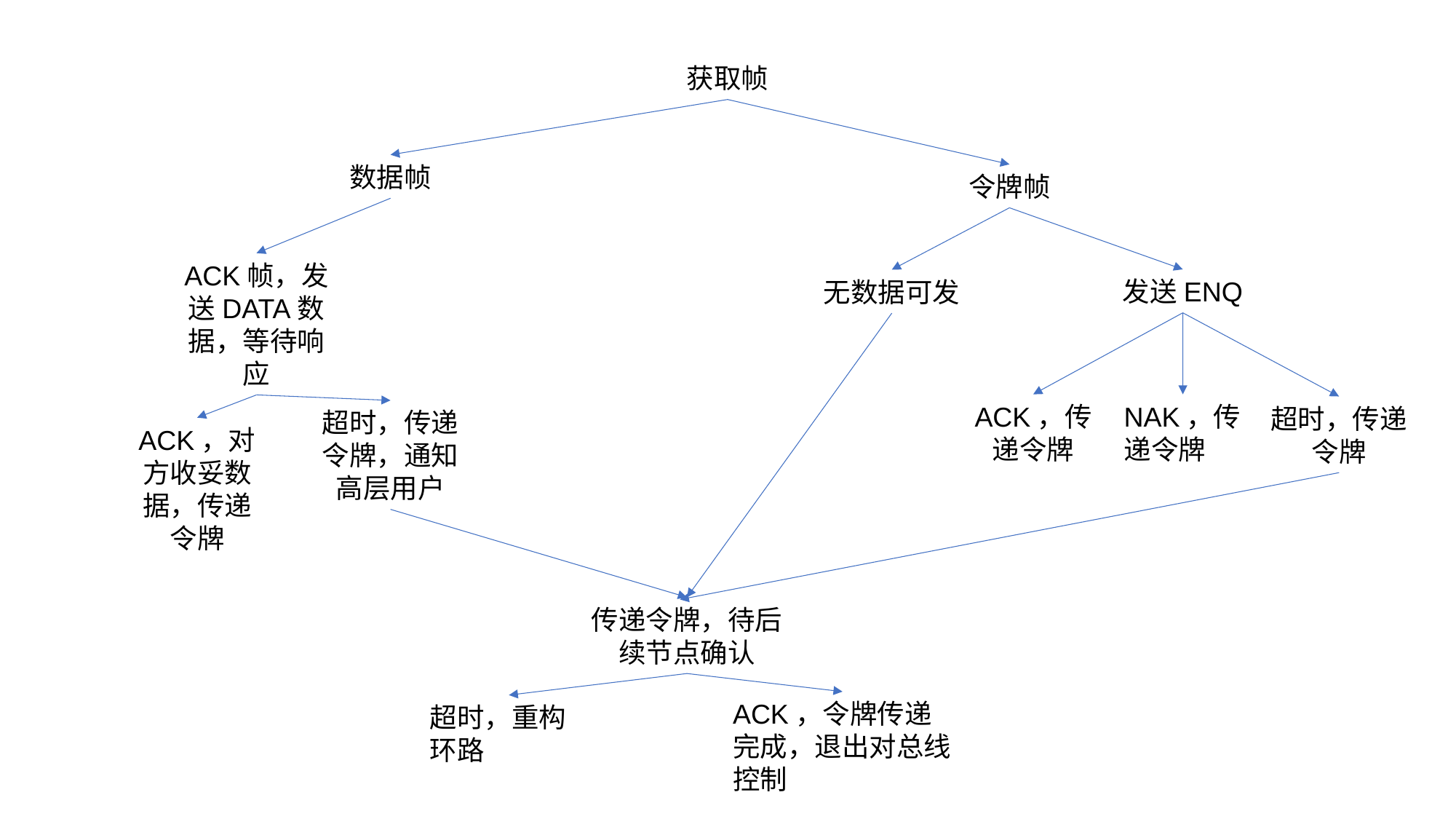

获取帧
数据帧
令牌帧
ACK帧，发送DATA数据，等待响应
发送ENQ
无数据可发
ACK，传递令牌
NAK，传递令牌
超时，传递令牌
超时，传递令牌，通知高层用户
ACK，对方收妥数据，传递令牌
传递令牌，待后续节点确认
ACK，令牌传递完成，退出对总线控制
超时，重构环路